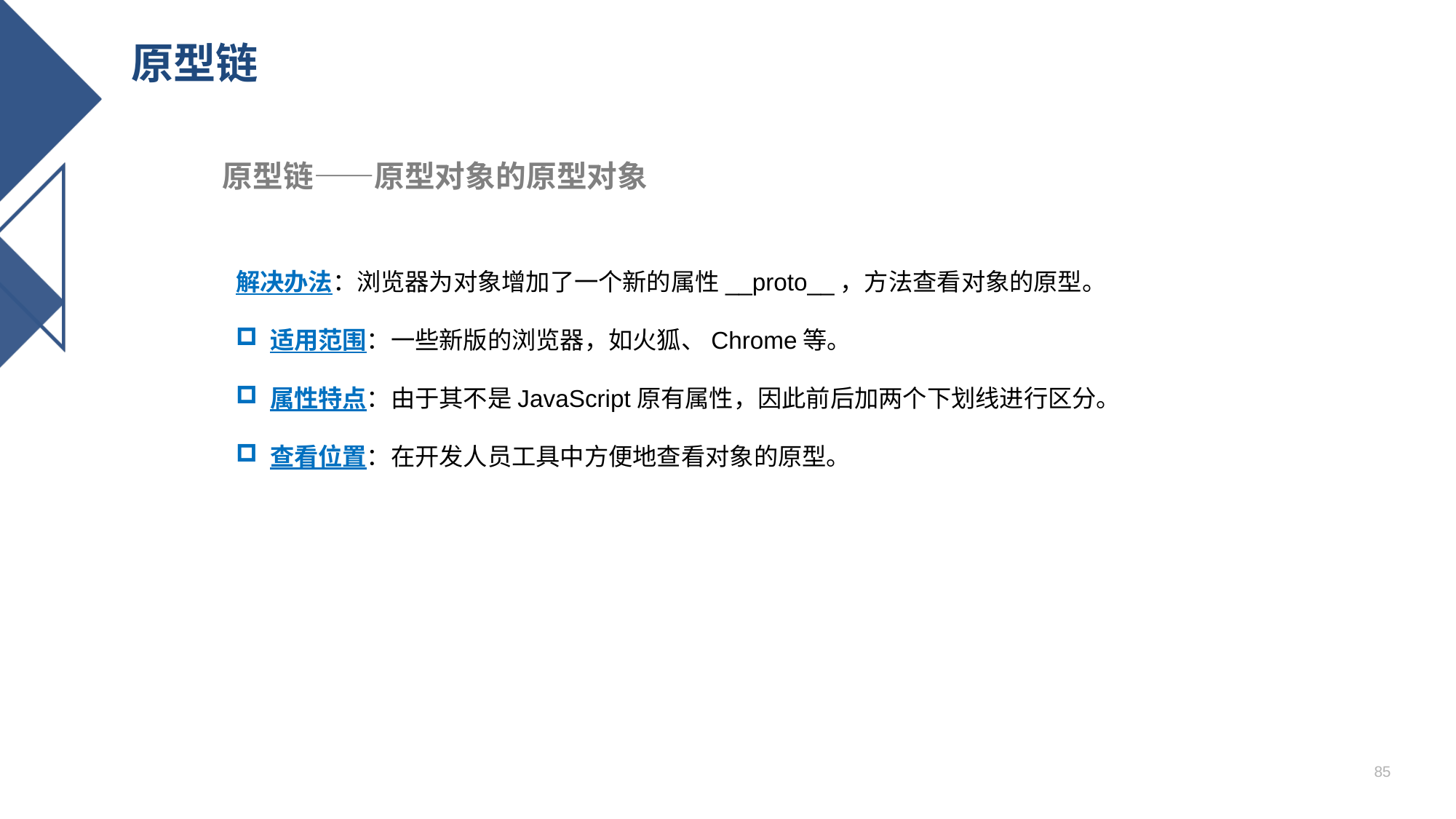

# 原型链
原型链——原型对象的原型对象
解决办法：浏览器为对象增加了一个新的属性__proto__，方法查看对象的原型。
适用范围：一些新版的浏览器，如火狐、Chrome等。
属性特点：由于其不是JavaScript原有属性，因此前后加两个下划线进行区分。
查看位置：在开发人员工具中方便地查看对象的原型。
85